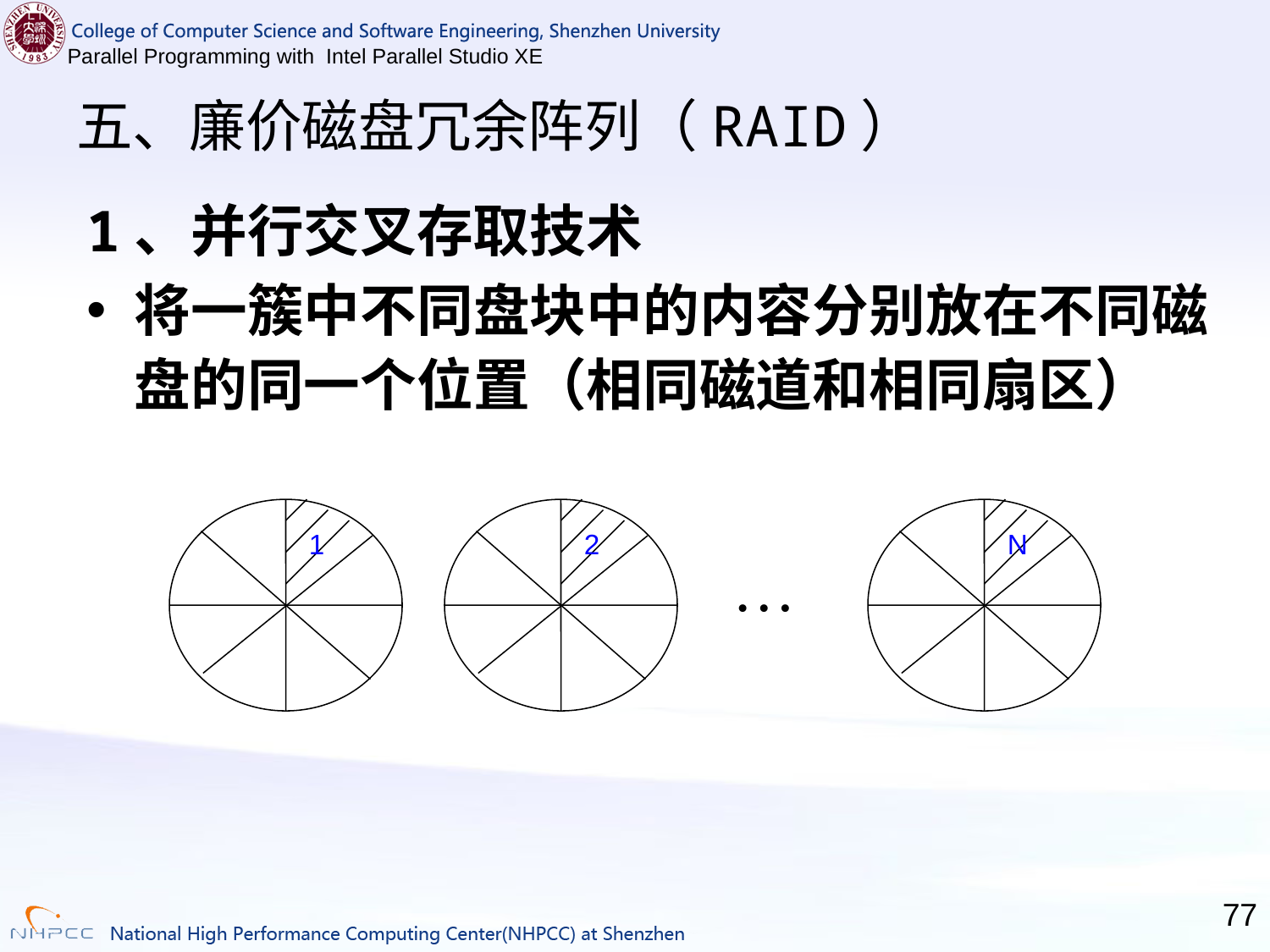

# 五、廉价磁盘冗余阵列（RAID）
1、并行交叉存取技术
将一簇中不同盘块中的内容分别放在不同磁盘的同一个位置（相同磁道和相同扇区）

1

2

N

…
77